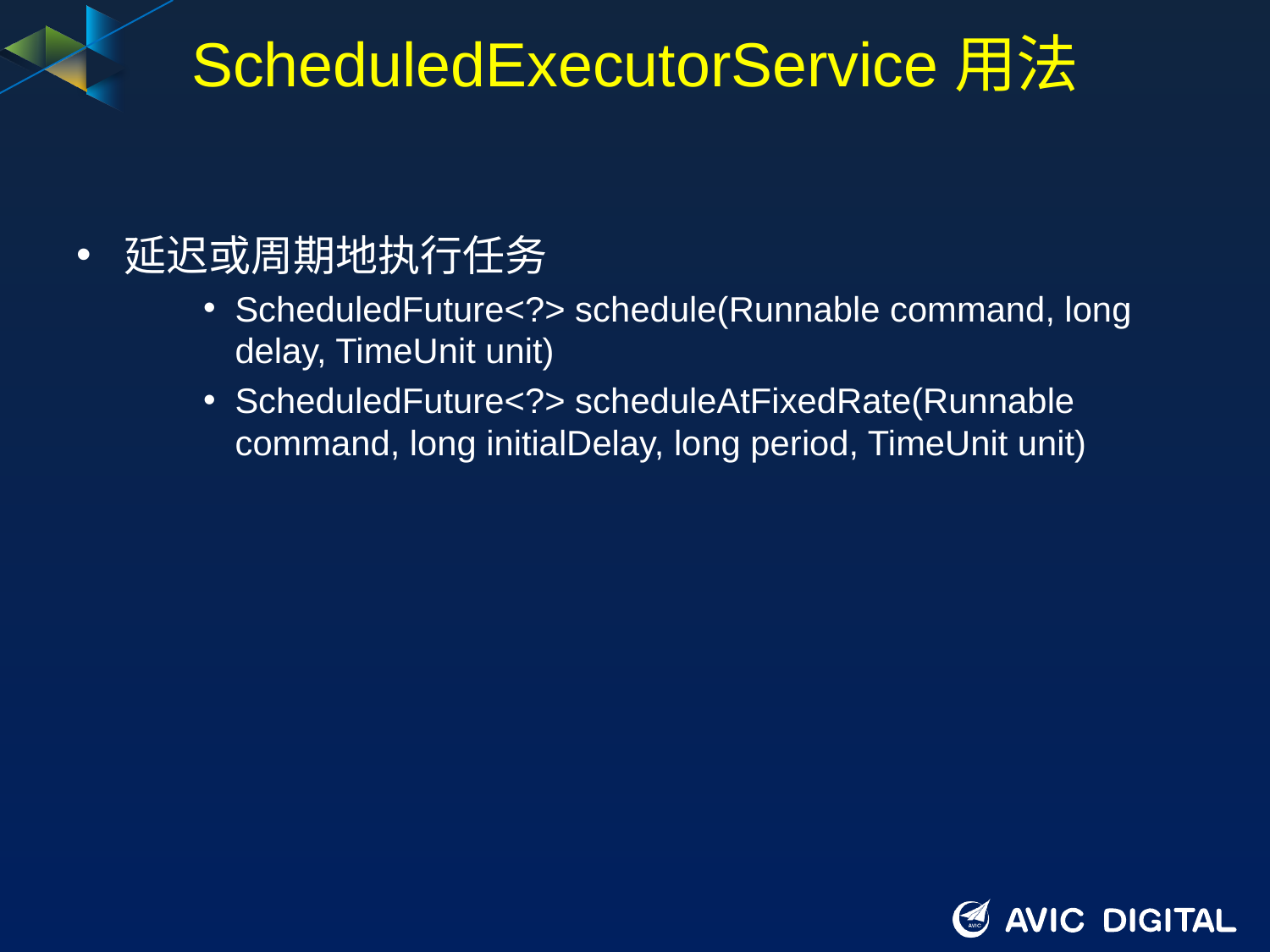

# ScheduledExecutorService用法
延迟或周期地执行任务
ScheduledFuture<?> schedule(Runnable command, long delay, TimeUnit unit)
ScheduledFuture<?> scheduleAtFixedRate(Runnable command, long initialDelay, long period, TimeUnit unit)